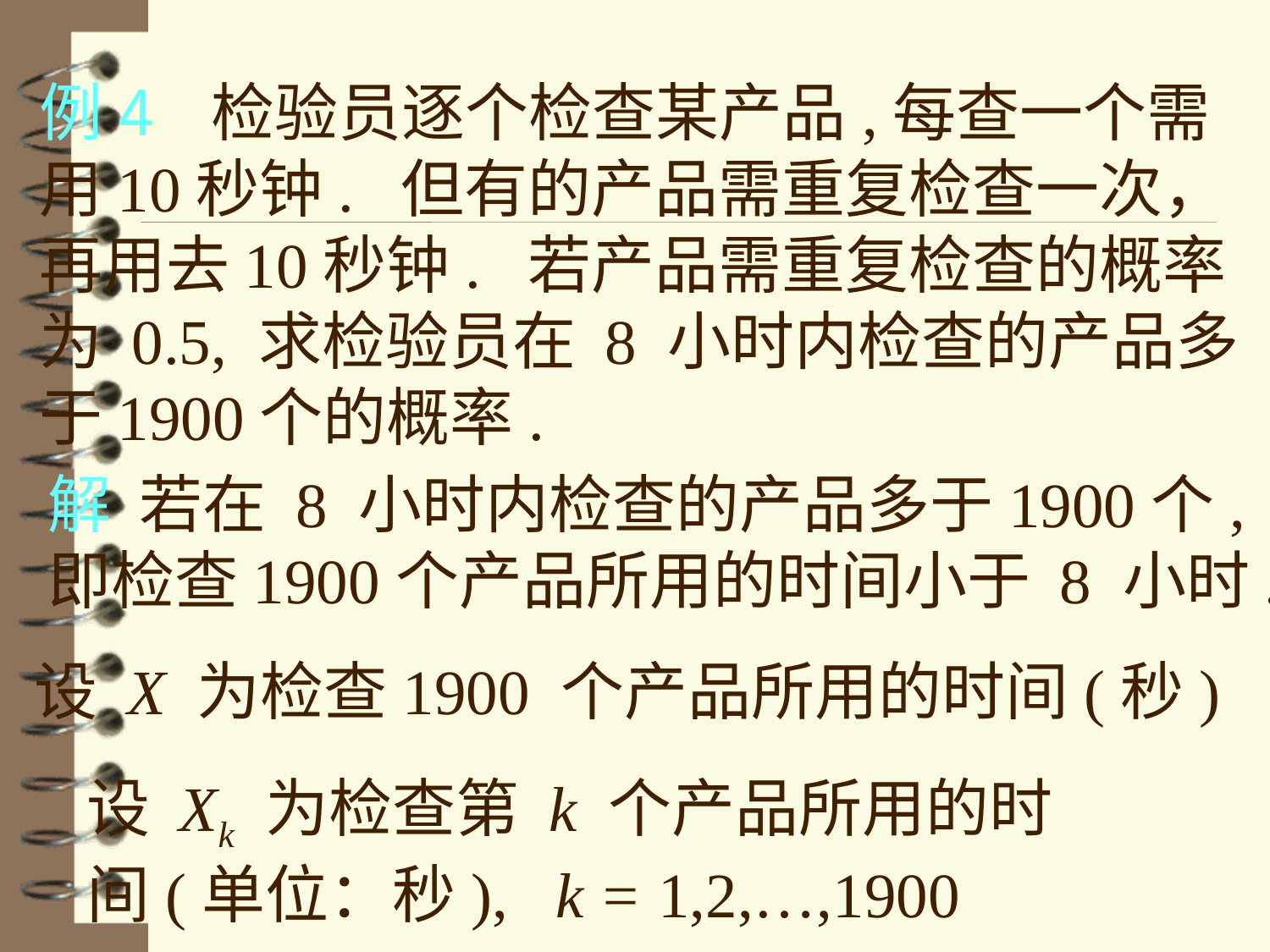

例4   检验员逐个检查某产品,每查一个需
用10秒钟.  但有的产品需重复检查一次，
再用去10秒钟.  若产品需重复检查的概率
为 0.5, 求检验员在 8 小时内检查的产品多
于1900个的概率.
解  若在 8 小时内检查的产品多于1900个,
即检查1900个产品所用的时间小于 8 小时.
设 X 为检查1900 个产品所用的时间(秒)
设 Xk 为检查第 k 个产品所用的时间(单位：秒),   k = 1,2,…,1900